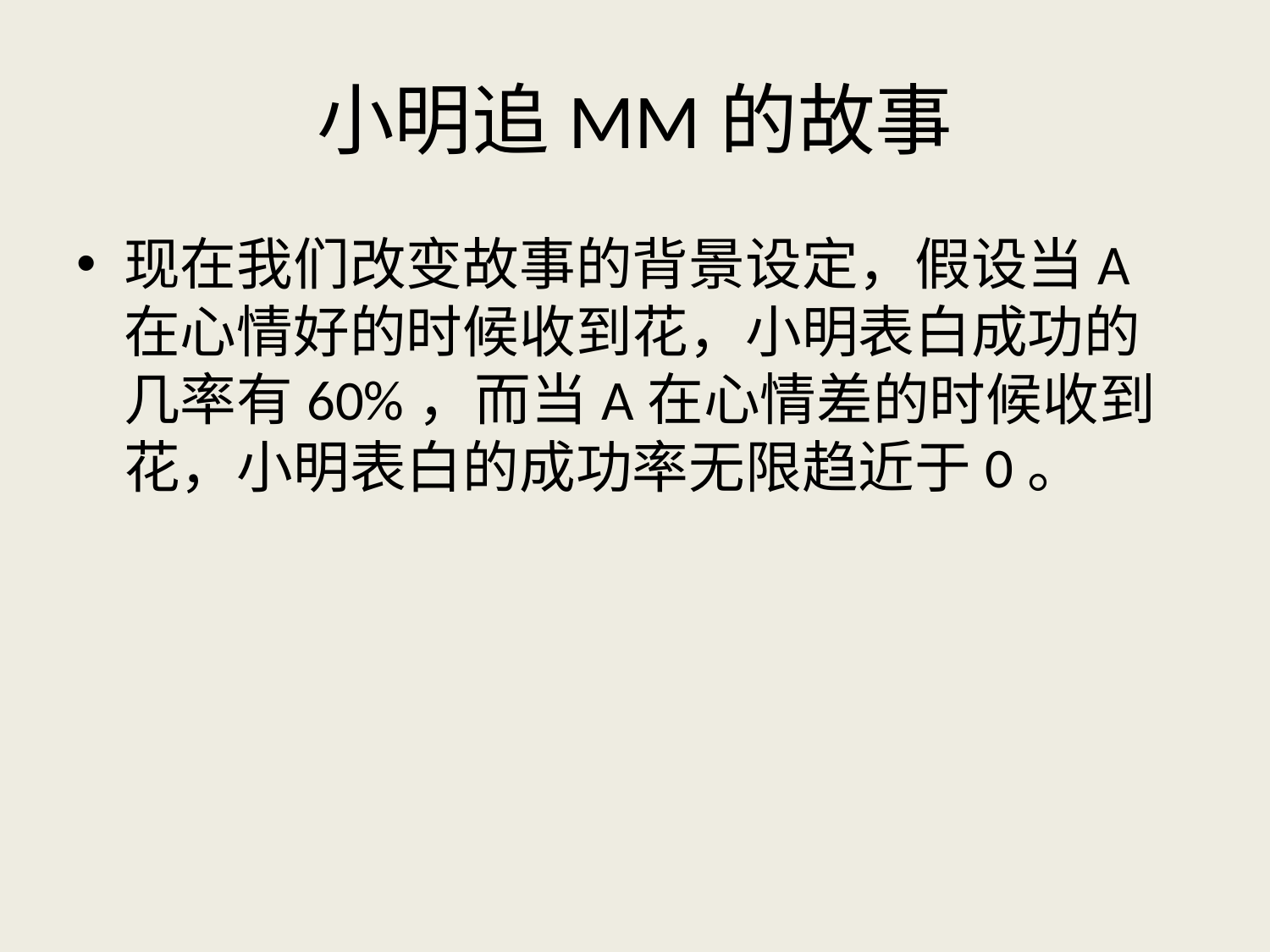

# 小明追MM的故事
现在我们改变故事的背景设定，假设当A在心情好的时候收到花，小明表白成功的几率有60%，而当A在心情差的时候收到花，小明表白的成功率无限趋近于0。